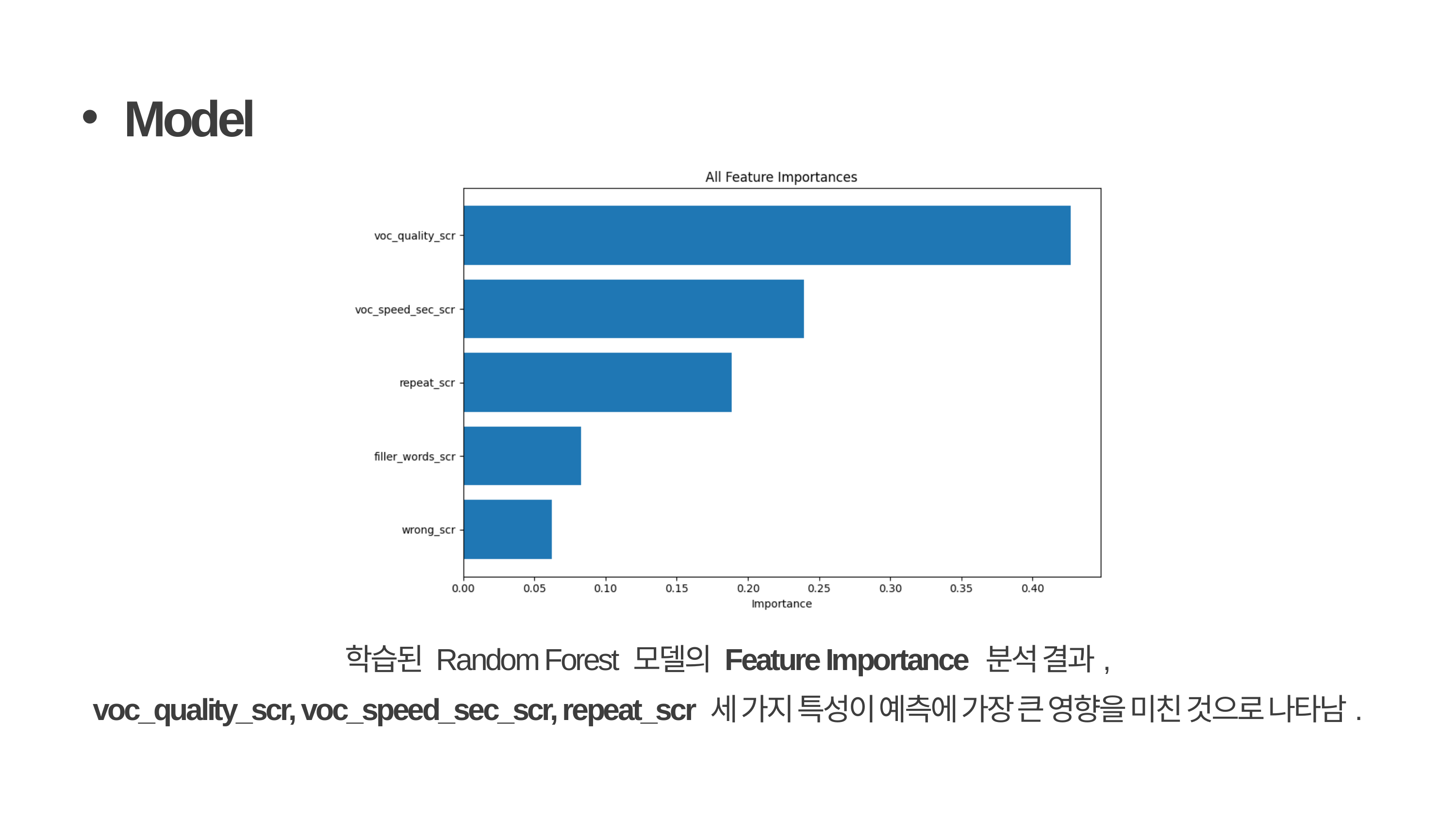

Model

학습된 Random Forest 모델의 Feature Importance 분석 결과,
voc_quality_scr, voc_speed_sec_scr, repeat_scr 세 가지 특성이 예측에 가장 큰 영향을 미친 것으로 나타남.